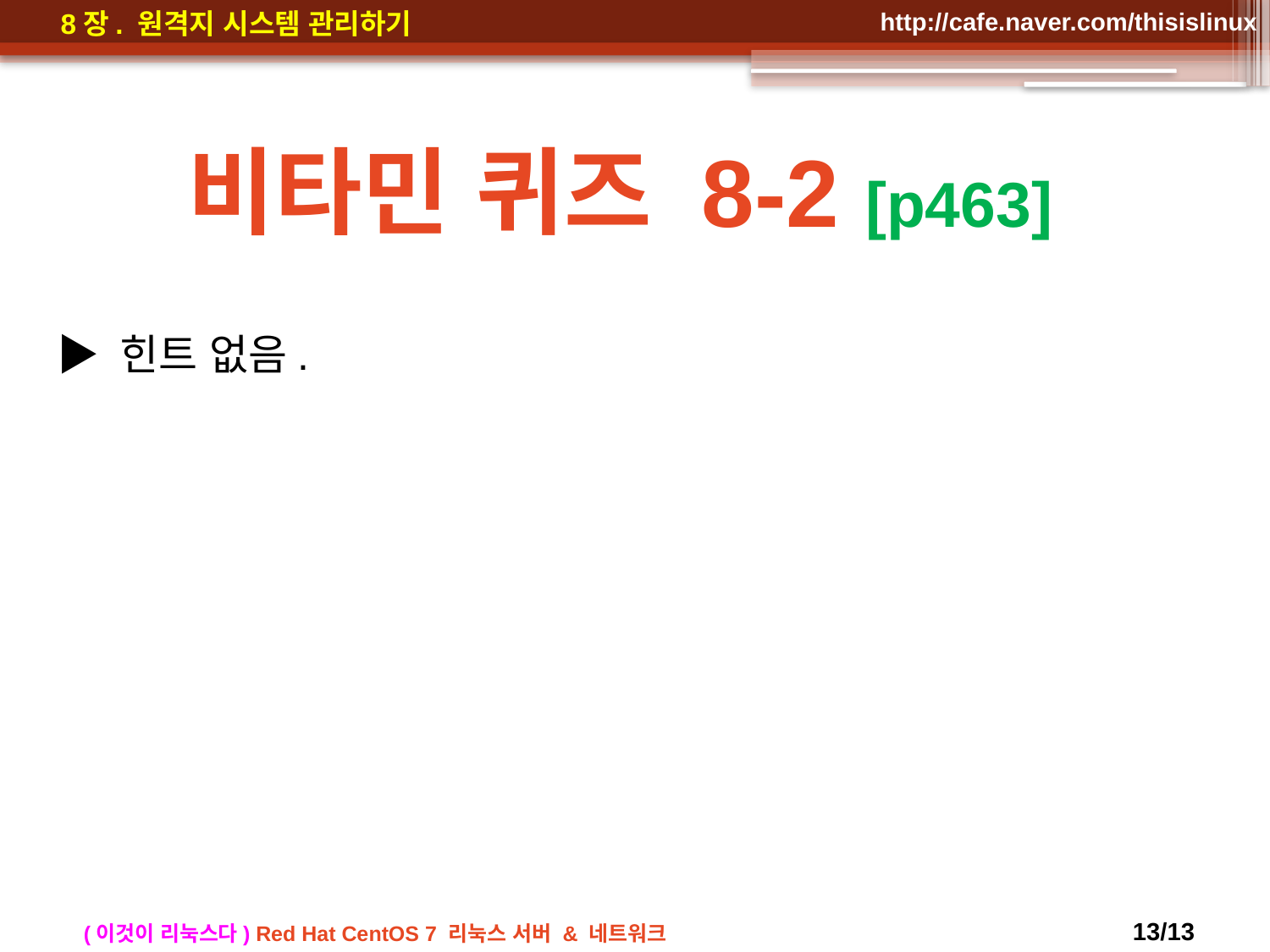

비타민 퀴즈 8-2 [p463]
▶ 힌트 없음.